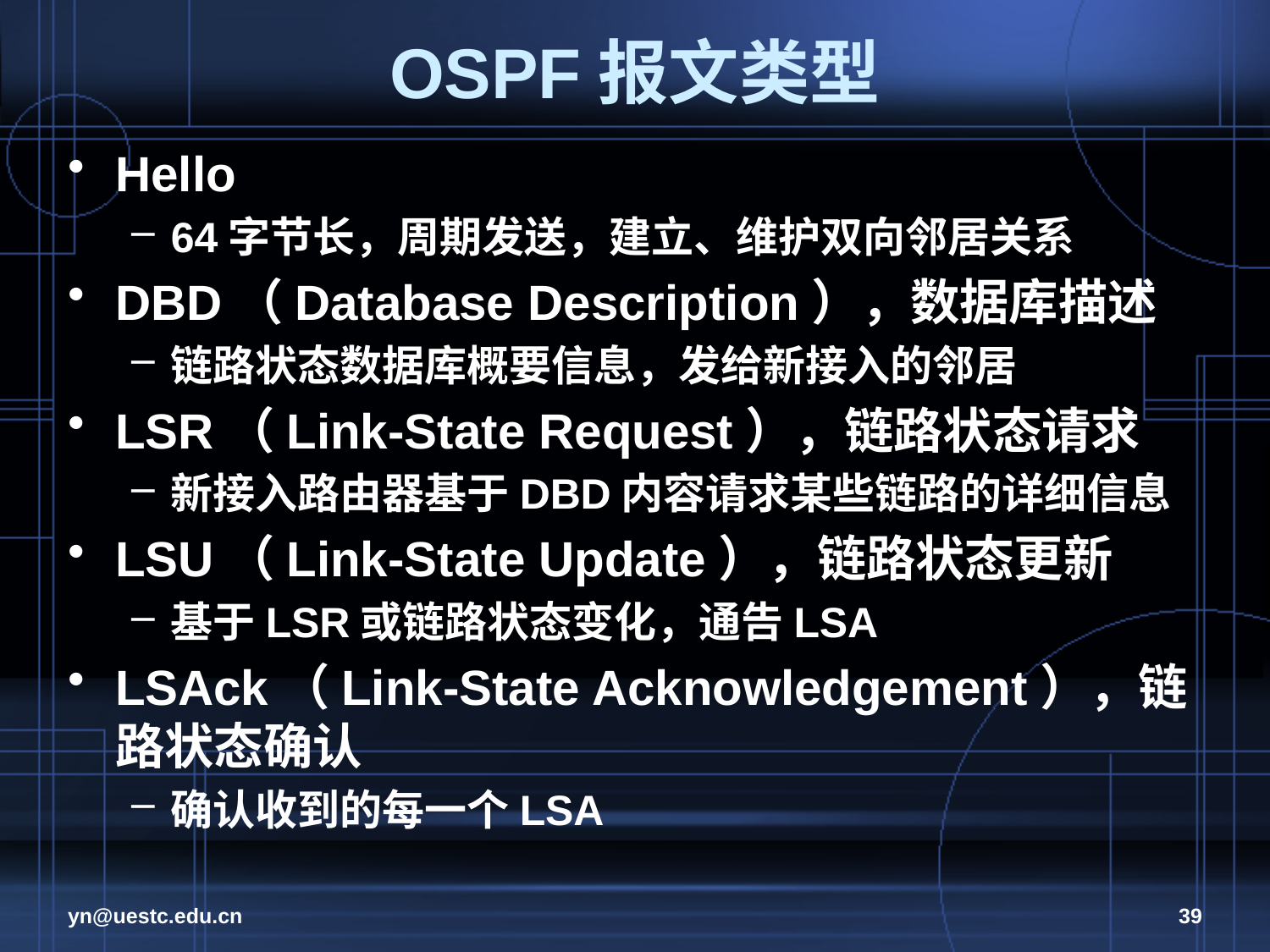

# OSPF报文类型
Hello
64字节长，周期发送，建立、维护双向邻居关系
DBD（Database Description），数据库描述
链路状态数据库概要信息，发给新接入的邻居
LSR（Link-State Request），链路状态请求
新接入路由器基于DBD内容请求某些链路的详细信息
LSU（Link-State Update），链路状态更新
基于LSR或链路状态变化，通告LSA
LSAck（Link-State Acknowledgement），链路状态确认
确认收到的每一个LSA
yn@uestc.edu.cn
39